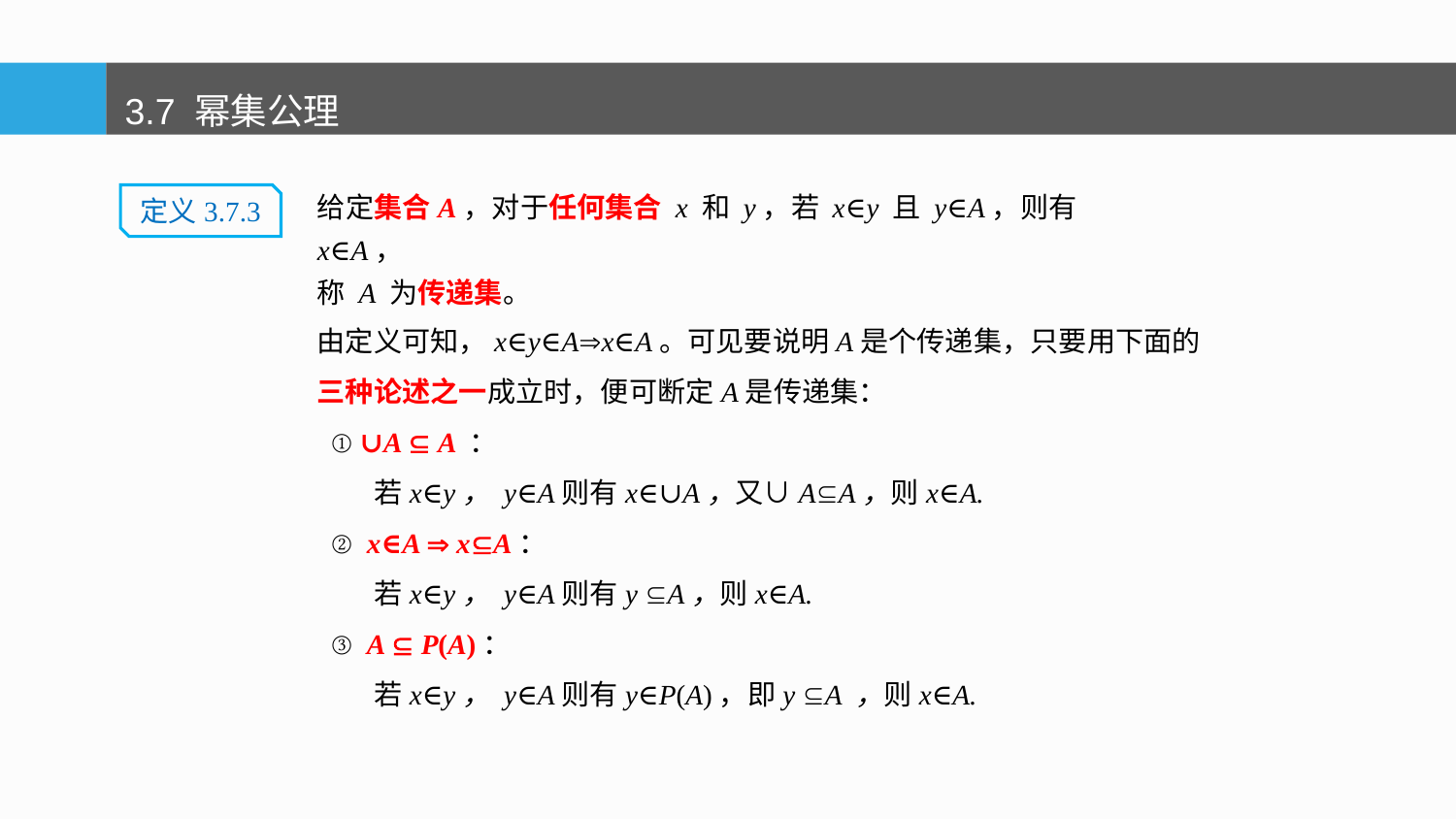

3.7 幂集公理

给定集合A，对于任何集合 x 和 y，若 x∈y 且 y∈A，则有x∈A，
称 A 为传递集。

定义3.7.3

由定义可知，x∈y∈A⇒x∈A。可见要说明A是个传递集，只要用下面的
三种论述之一成立时，便可断定A是传递集：
  ① ∪A ⊆ A ：
        若x∈y， y∈A则有x∈∪A，又∪A⊆A，则x∈A.
  ②  x∈A ⇒ x⊆A：
        若x∈y， y∈A则有y ⊆A，则x∈A.
  ③  A ⊆ P(A)：
        若x∈y， y∈A则有y∈P(A)，即y ⊆A ，则x∈A.